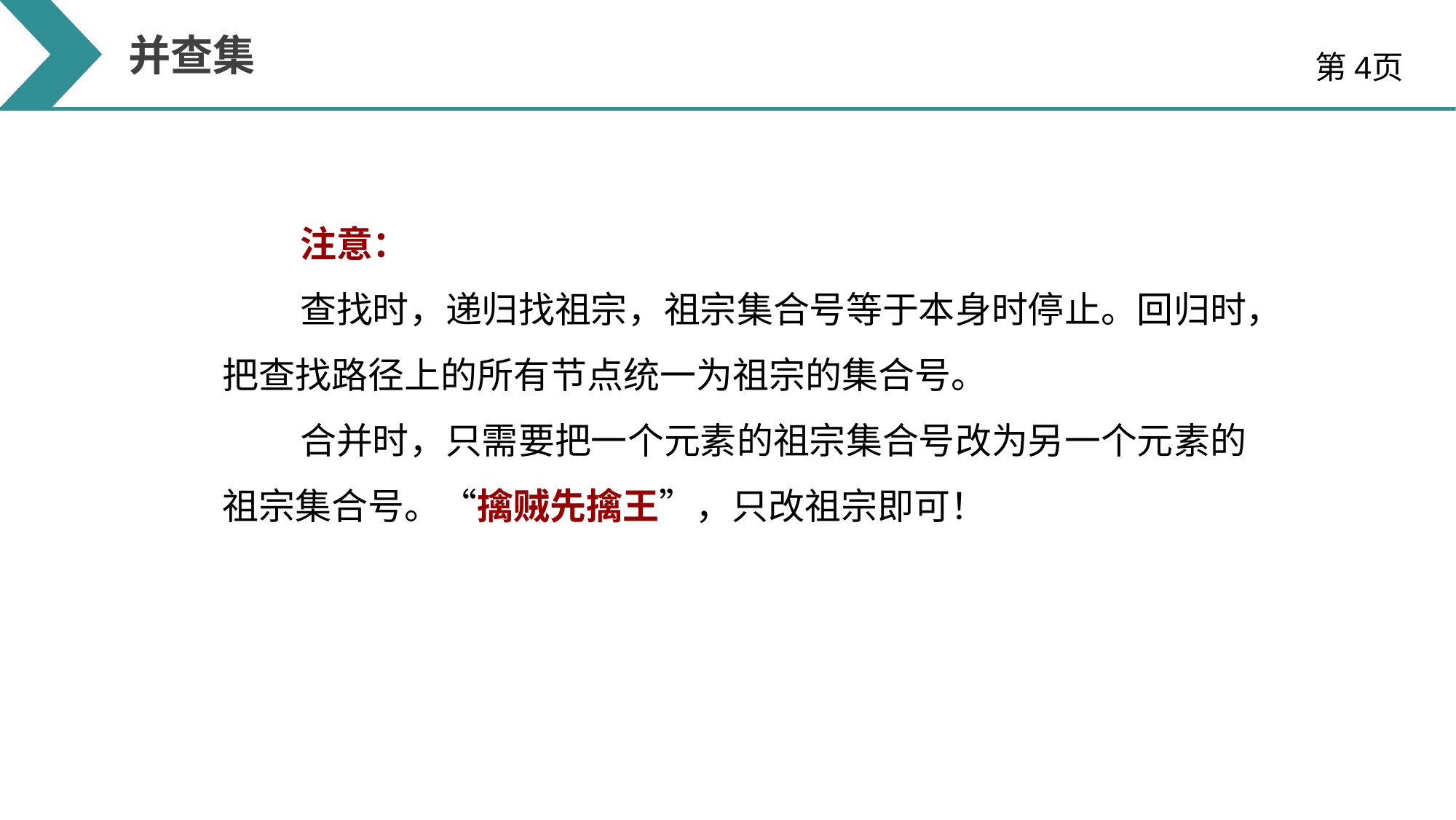

并查集
第4页
注意：
查找时，递归找祖宗，祖宗集合号等于本身时停止。回归时，把查找路径上的所有节点统一为祖宗的集合号。
合并时，只需要把一个元素的祖宗集合号改为另一个元素的祖宗集合号。“擒贼先擒王”，只改祖宗即可！